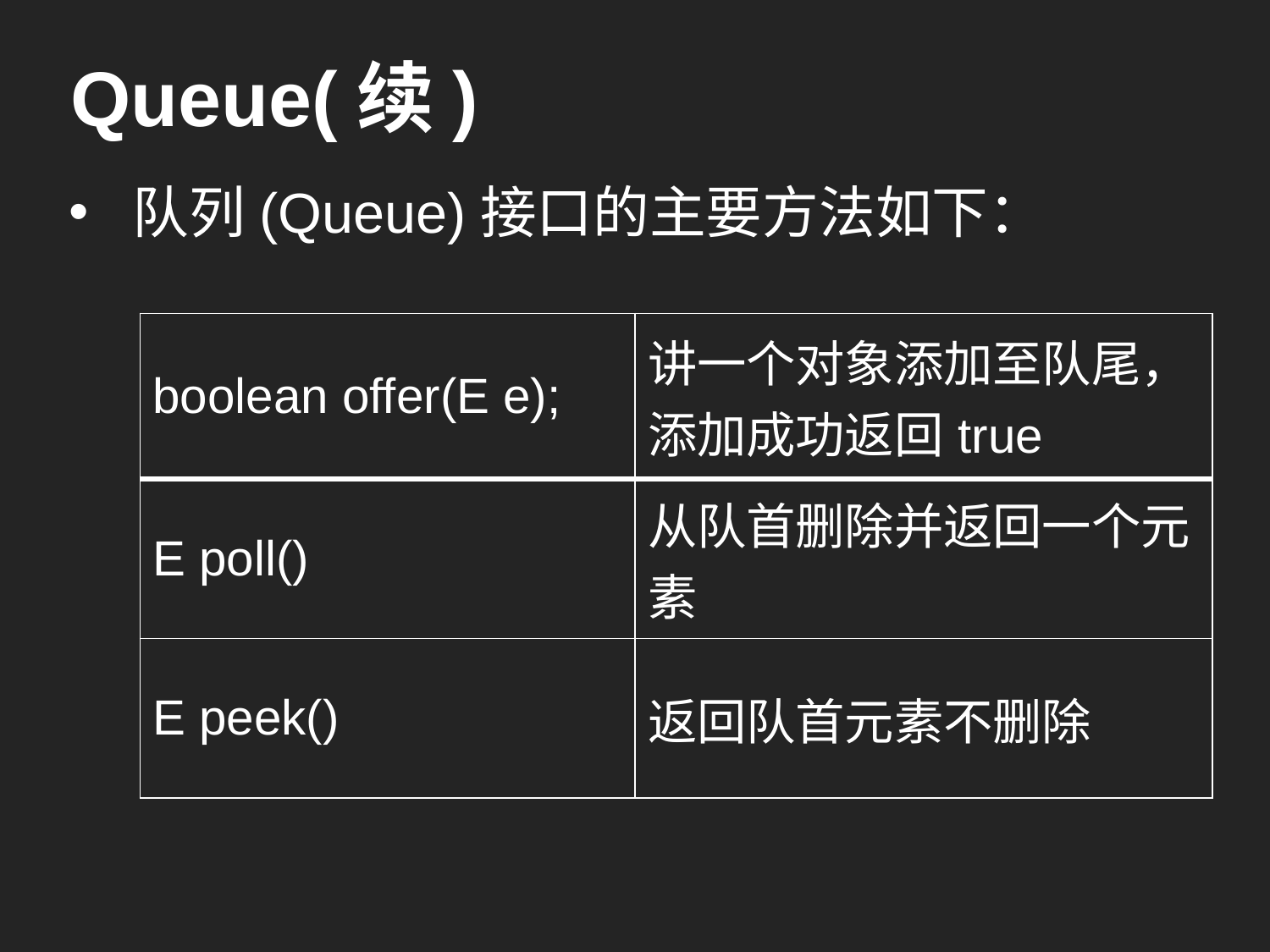

# Queue(续)
队列(Queue)接口的主要方法如下：
| boolean offer(E e); | 讲一个对象添加至队尾，添加成功返回true |
| --- | --- |
| E poll() | 从队首删除并返回一个元素 |
| E peek() | 返回队首元素不删除 |